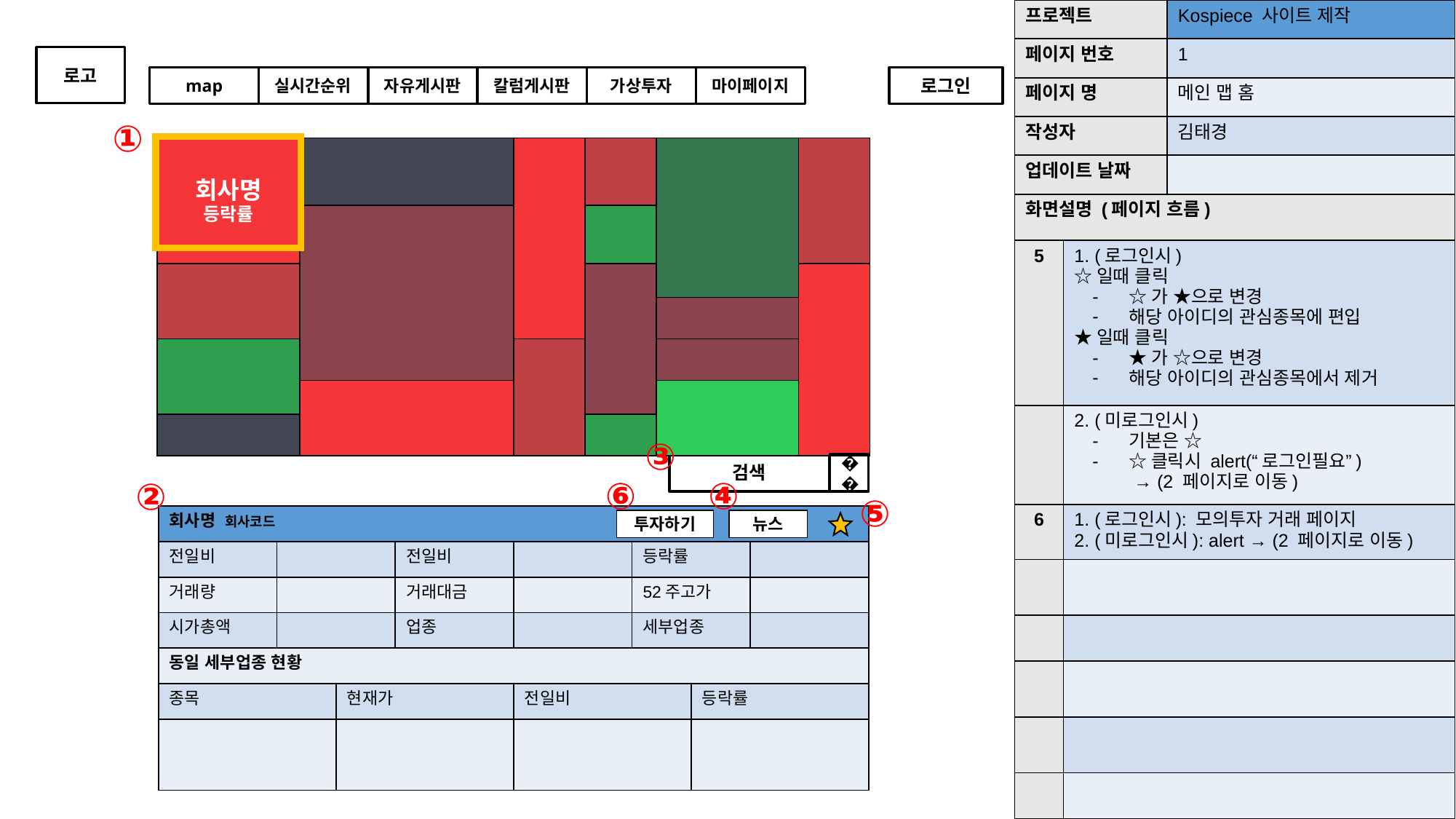

| 프로젝트 | Kospiece 사이트 제작 |
| --- | --- |
| 페이지 번호 | 1 |
| 페이지 명 | 메인 맵 홈 |
| 작성자 | 김태경 |
| 업데이트 날짜 |  |
로고
map
실시간순위
자유게시판
칼럼게시판
가상투자
마이페이지
로그인
①

| 회사명 등락률 |  |  |  |  |  |
| --- | --- | --- | --- | --- | --- |
|  |  |  |  |  |  |
|  |  |  |  |  |  |
|  |  |  |  |  |  |
|  |  |  |  |  |  |
|  |  |  |  |  |  |
|  |  |  |  |  |  |
| 화면설명 (페이지 흐름) |  |
| --- | --- |
| 5 | 1. (로그인시) ☆일때 클릭 ☆가 ★으로 변경 해당 아이디의 관심종목에 편입 ★일때 클릭 ★가 ☆으로 변경 해당 아이디의 관심종목에서 제거 |
|  | 2. (미로그인시) 기본은 ☆ ☆클릭시 alert(“로그인필요”) → (2 페이지로 이동) |
| 6 | 1. (로그인시): 모의투자 거래 페이지 2. (미로그인시): alert → (2 페이지로 이동) |
|  |  |
|  |  |
|  |  |
|  |  |
|  |  |
③
검색
🔍
⑥
④
②
⑤
| 회사명 회사코드 |  |  |  |  |  |  |  |
| --- | --- | --- | --- | --- | --- | --- | --- |
| 전일비 |  |  | 전일비 |  | 등락률 |  |  |
| 거래량 |  |  | 거래대금 |  | 52주고가 |  |  |
| 시가총액 |  |  | 업종 |  | 세부업종 |  |  |
| 동일 세부업종 현황 |  |  |  |  |  |  |  |
| 종목 |  | 현재가 |  | 전일비 |  | 등락률 |  |
|  |  |  |  |  |  |  |  |
투자하기
뉴스